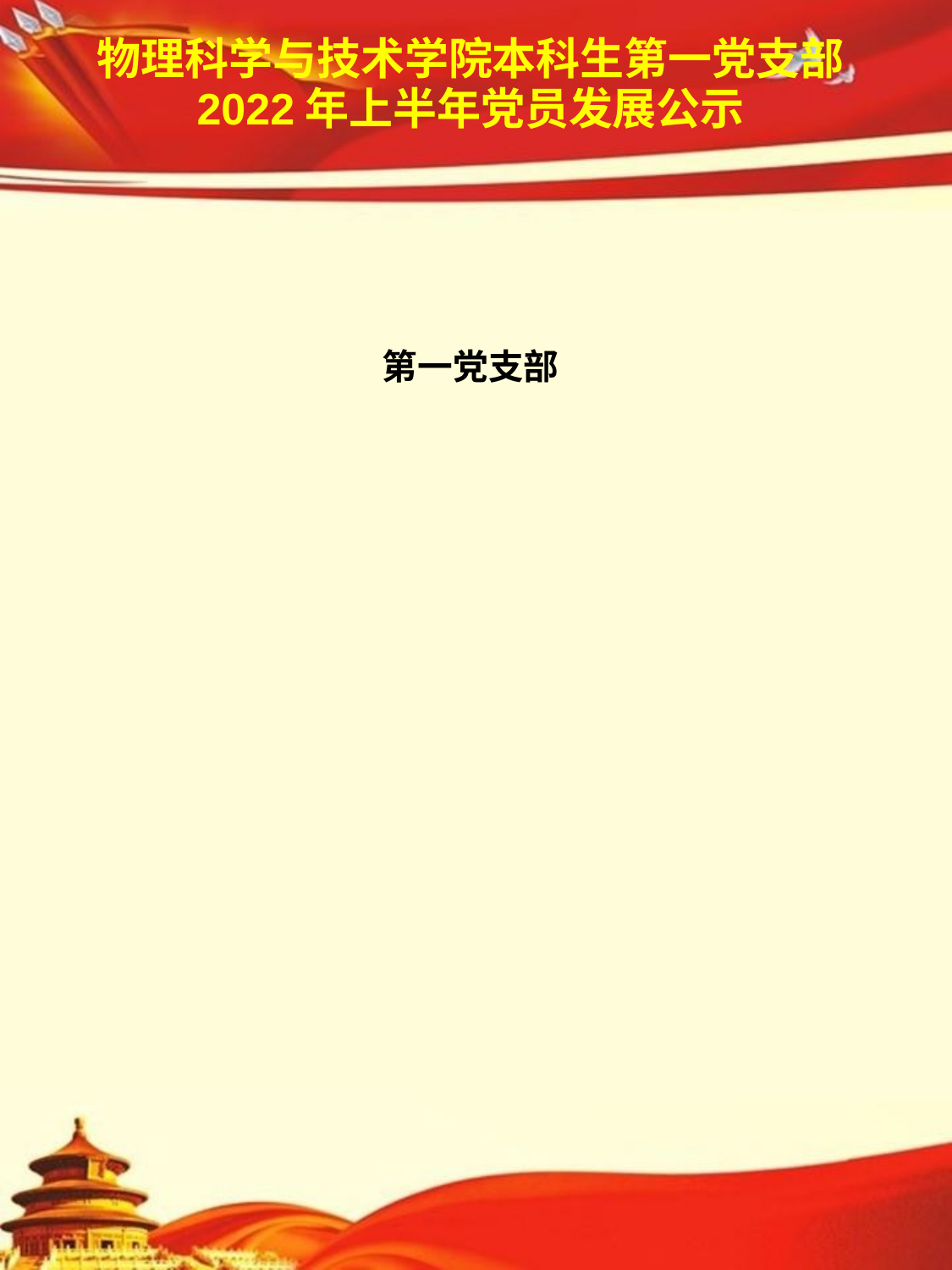

物理科学与技术学院本科生第一党支部
2022年上半年党员发展公示
第一党支部